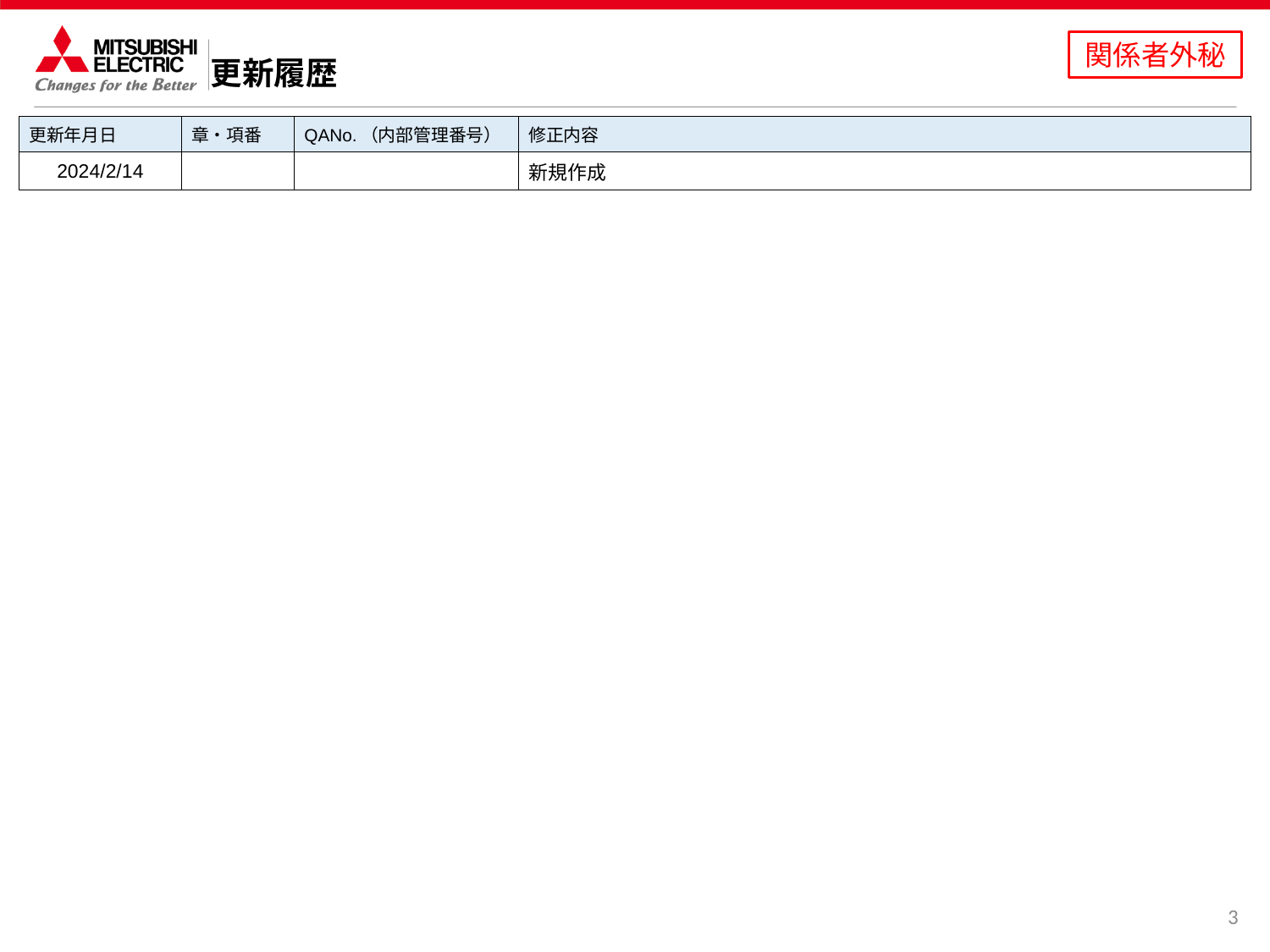

更新履歴
| 更新年月日 | 章・項番 | QANo.（内部管理番号） | 修正内容 |
| --- | --- | --- | --- |
| 2024/2/14 |  |  | 新規作成 |
3